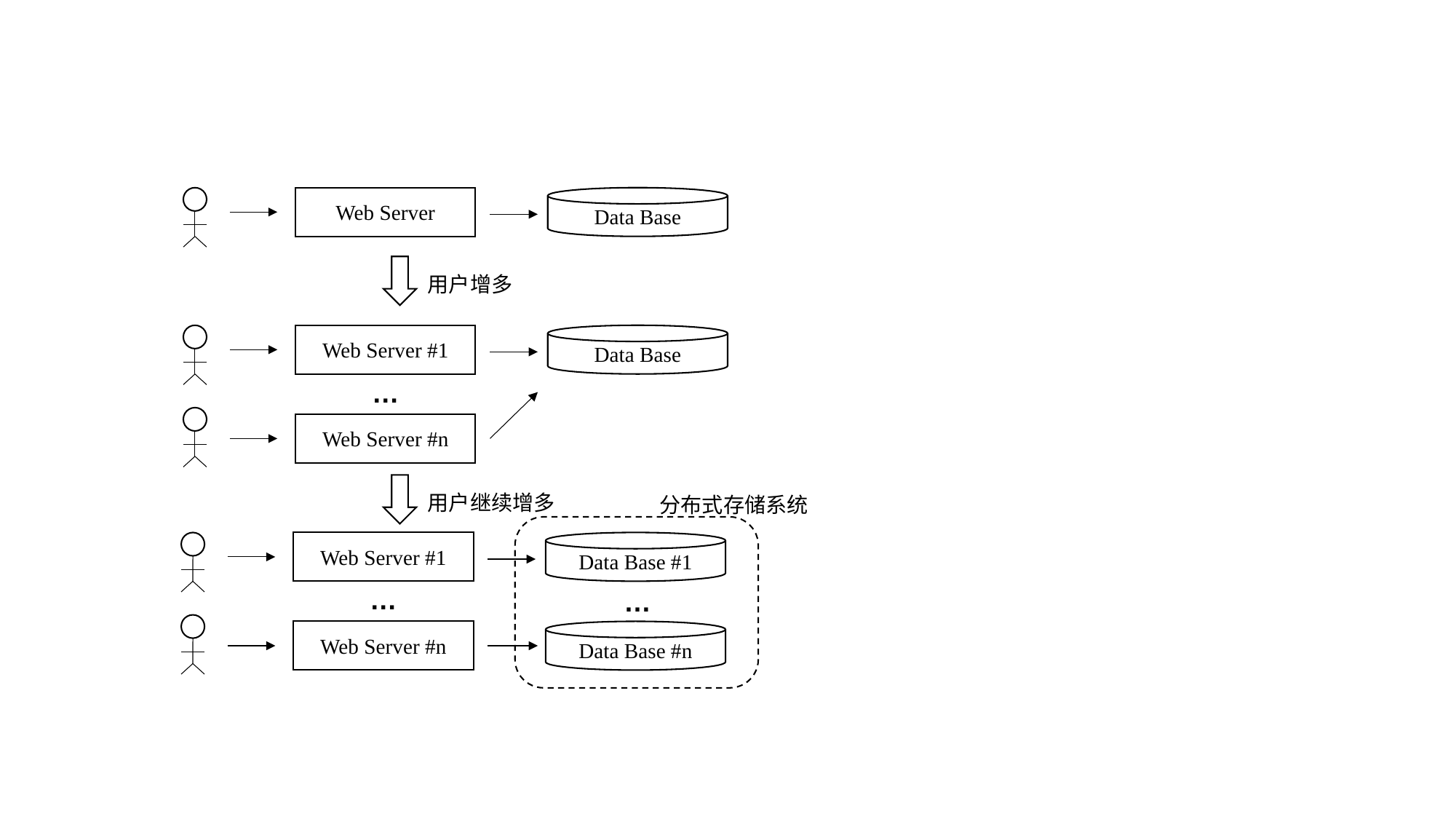

Web Server
Data Base

用户增多

Web Server #1
Data Base
…

Web Server #n

用户继续增多
分布式存储系统

Web Server #1
Data Base #1
…
…

Web Server #n
Data Base #n